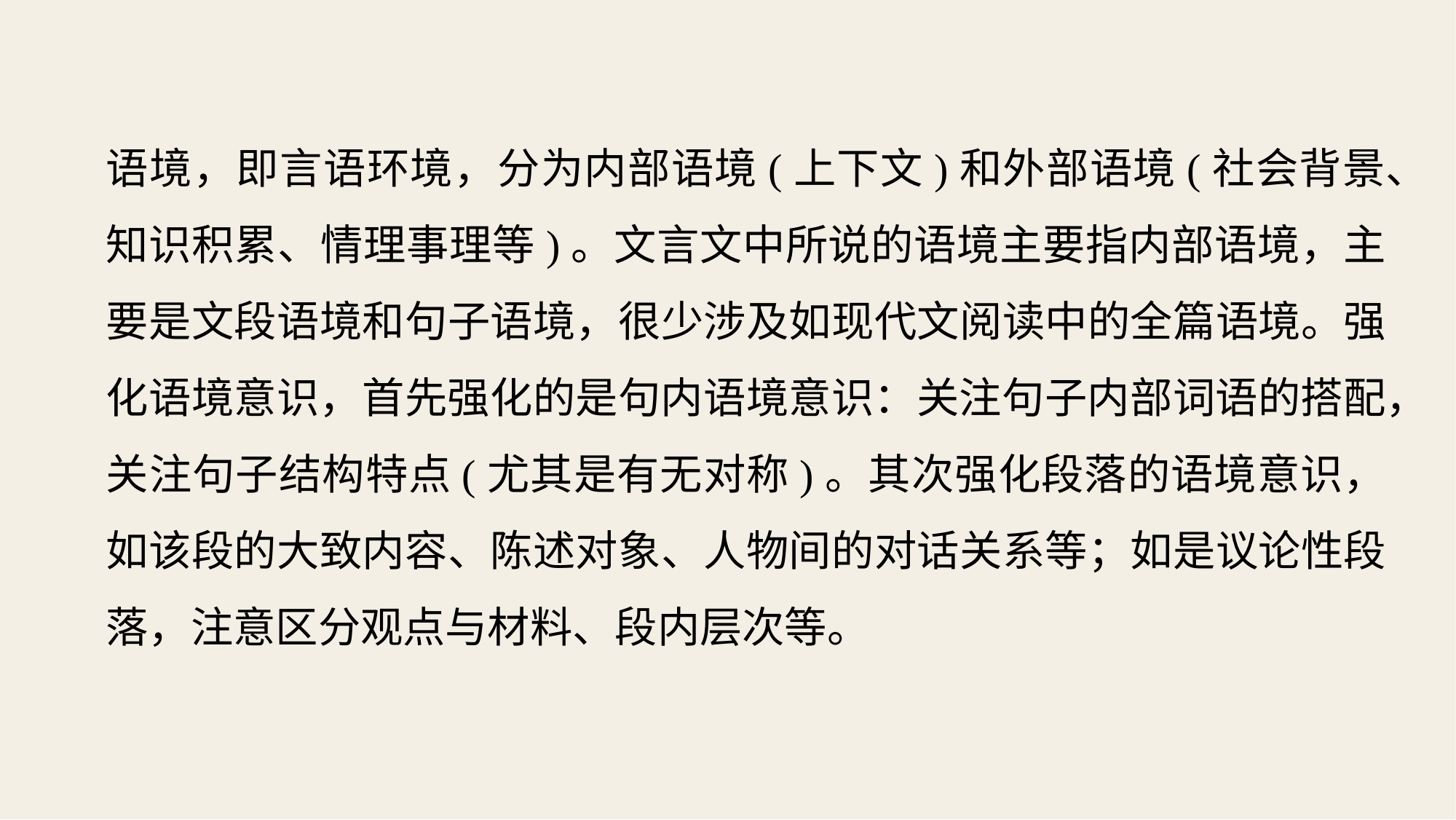

语境，即言语环境，分为内部语境(上下文)和外部语境(社会背景、知识积累、情理事理等)。文言文中所说的语境主要指内部语境，主要是文段语境和句子语境，很少涉及如现代文阅读中的全篇语境。强化语境意识，首先强化的是句内语境意识：关注句子内部词语的搭配，关注句子结构特点(尤其是有无对称)。其次强化段落的语境意识，如该段的大致内容、陈述对象、人物间的对话关系等；如是议论性段落，注意区分观点与材料、段内层次等。